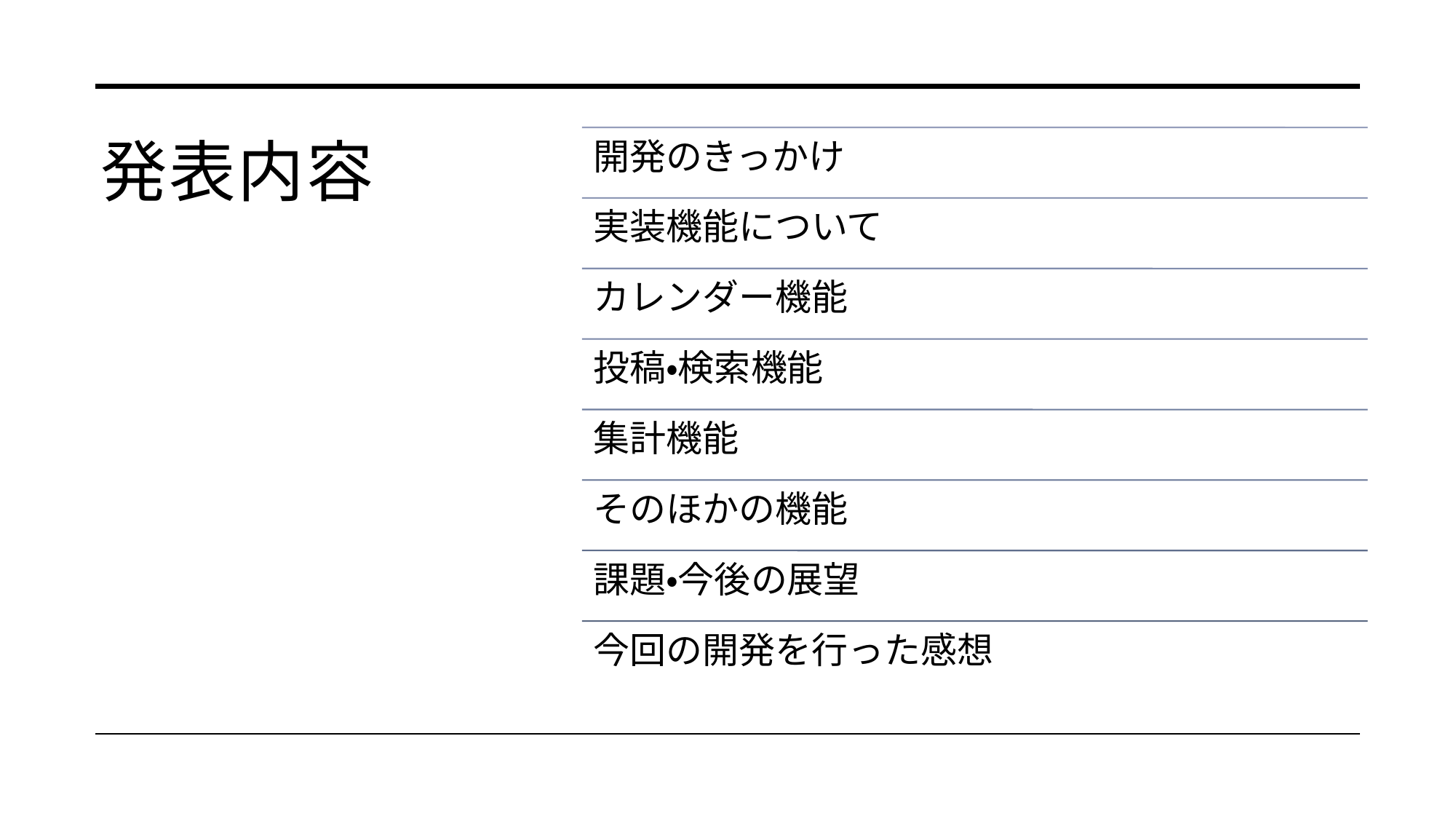

# 発表内容
開発のきっかけ
実装機能について
カレンダー機能
投稿・検索機能
集計機能
そのほかの機能
課題・今後の展望
今回の開発を行った感想